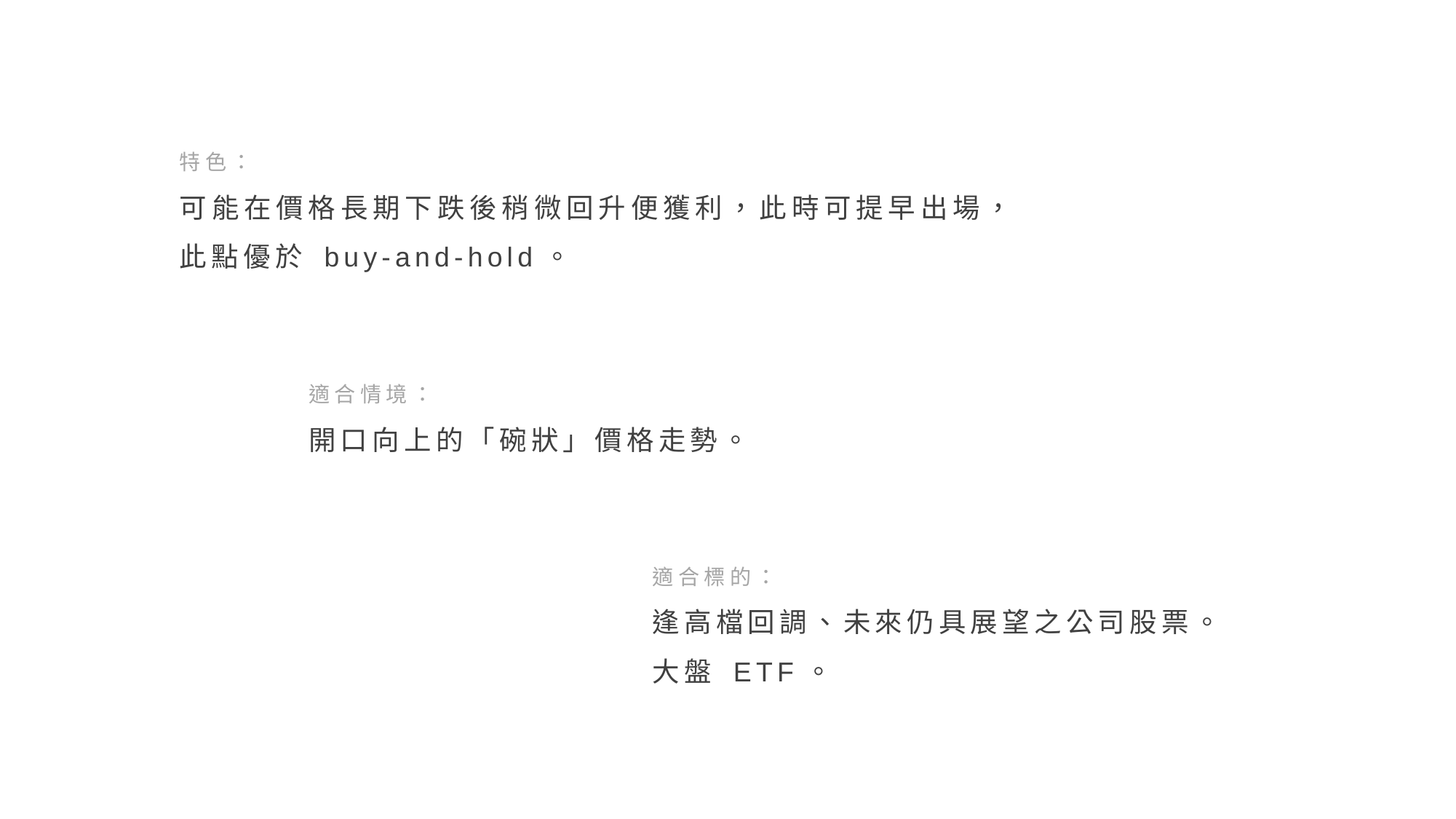

特色：
可能在價格長期下跌後稍微回升便獲利，此時可提早出場，此點優於 buy-and-hold。
適合情境：
開口向上的「碗狀」價格走勢。
適合標的：
逢高檔回調、未來仍具展望之公司股票。
大盤 ETF。